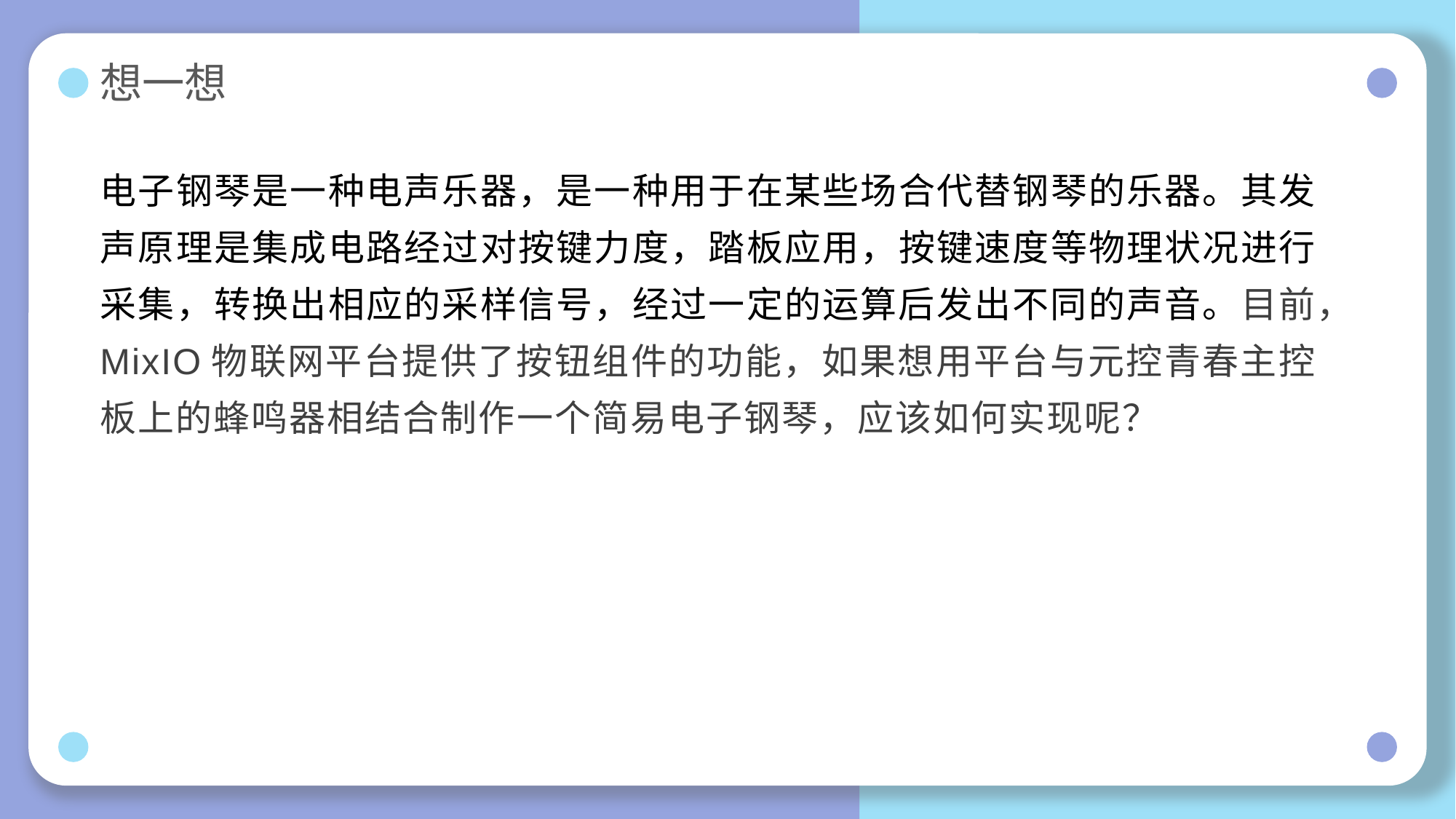

# 想一想
电子钢琴是一种电声乐器，是一种用于在某些场合代替钢琴的乐器。其发声原理是集成电路经过对按键力度，踏板应用，按键速度等物理状况进行采集，转换出相应的采样信号，经过一定的运算后发出不同的声音。目前，MixIO物联网平台提供了按钮组件的功能，如果想用平台与元控青春主控板上的蜂鸣器相结合制作一个简易电子钢琴，应该如何实现呢？